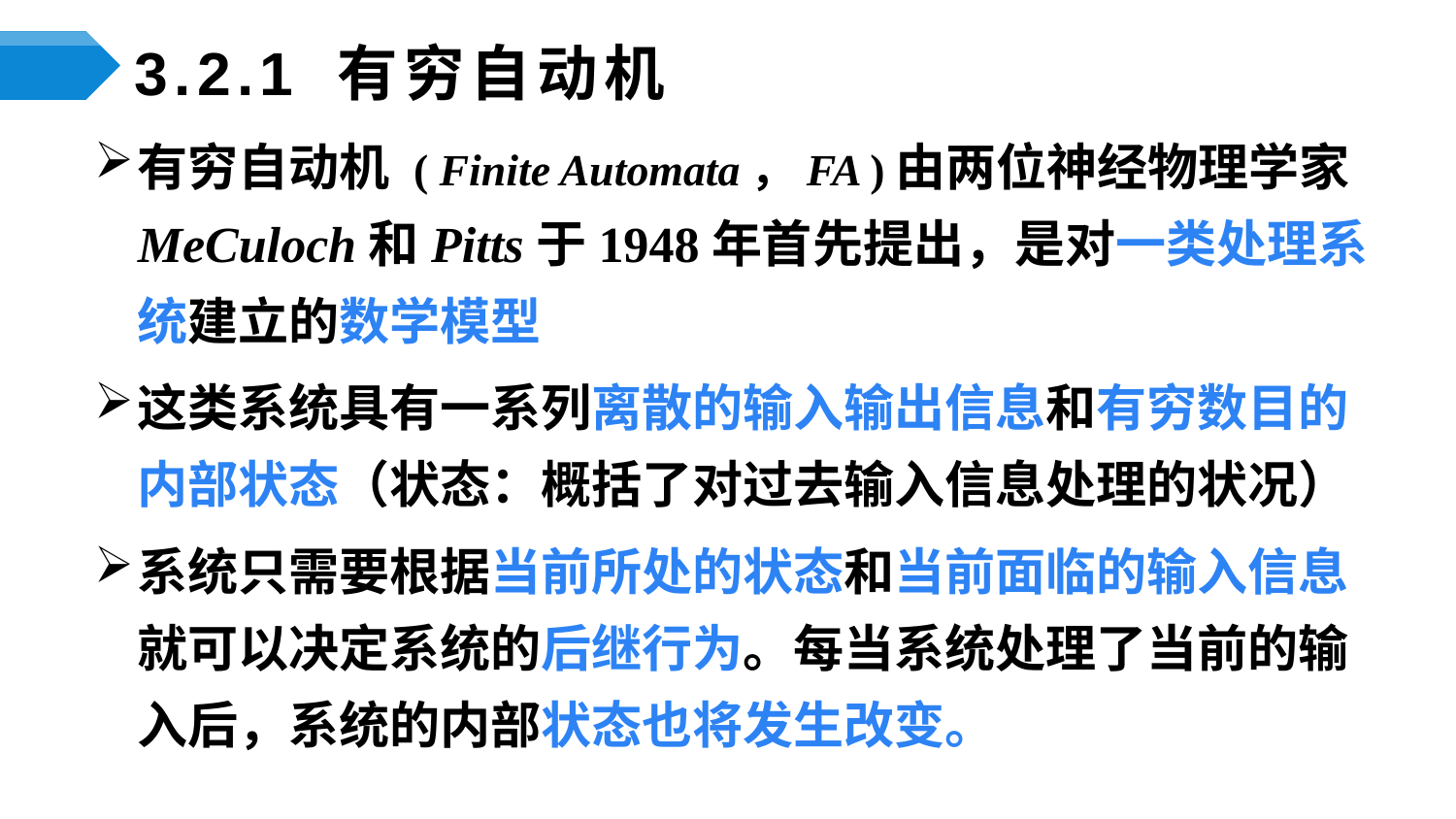

# 3.2.1 有穷自动机
有穷自动机 ( Finite Automata，FA )由两位神经物理学家MeCuloch和Pitts于1948年首先提出，是对一类处理系统建立的数学模型
这类系统具有一系列离散的输入输出信息和有穷数目的内部状态（状态：概括了对过去输入信息处理的状况）
系统只需要根据当前所处的状态和当前面临的输入信息就可以决定系统的后继行为。每当系统处理了当前的输入后，系统的内部状态也将发生改变。